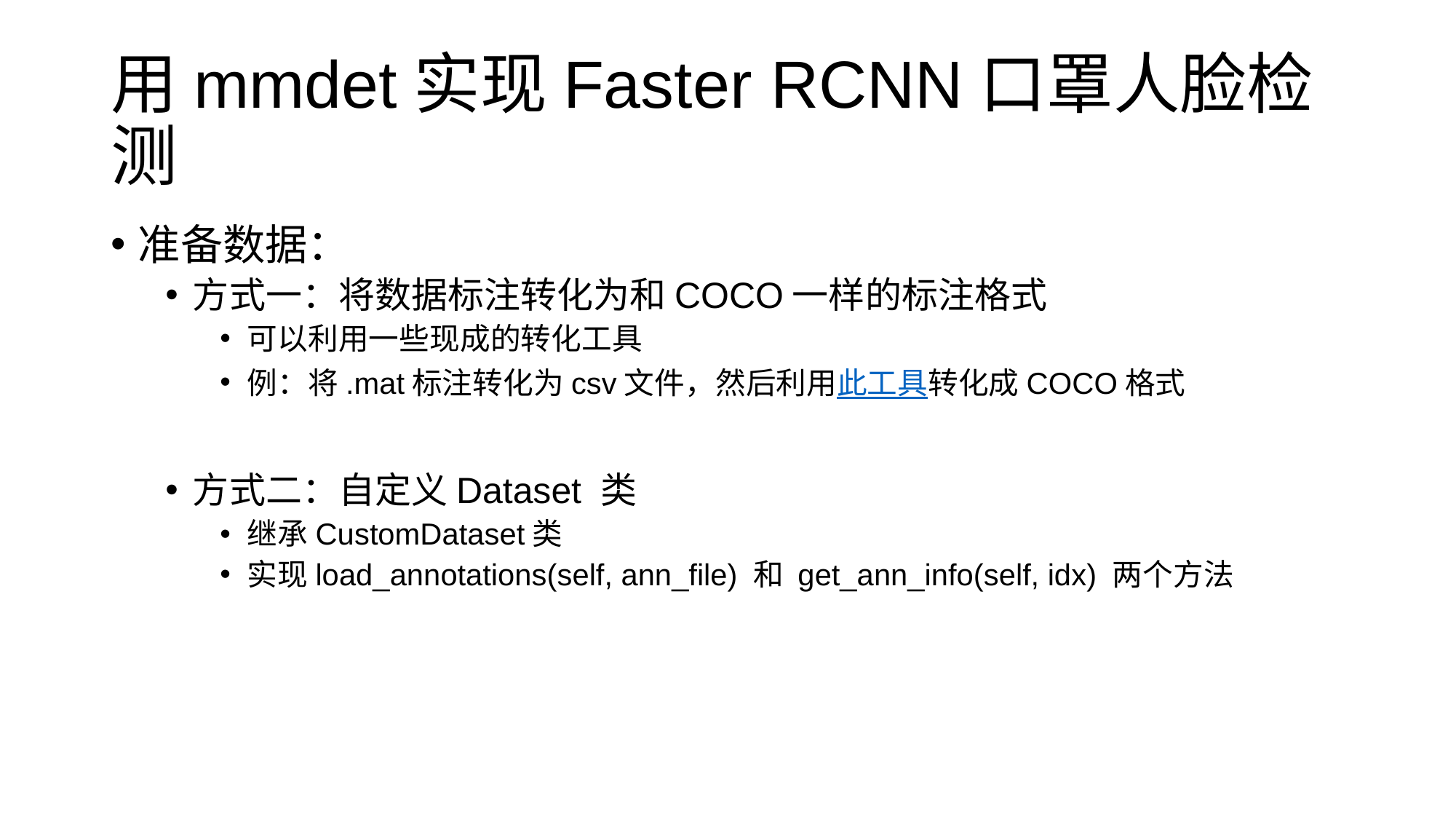

# 用mmdet实现Faster RCNN口罩人脸检测
准备数据：
方式一：将数据标注转化为和COCO一样的标注格式
可以利用一些现成的转化工具
例：将.mat标注转化为csv文件，然后利用此工具转化成COCO格式

方式二：自定义Dataset 类
继承CustomDataset类
实现load_annotations(self, ann_file) 和 get_ann_info(self, idx) 两个方法